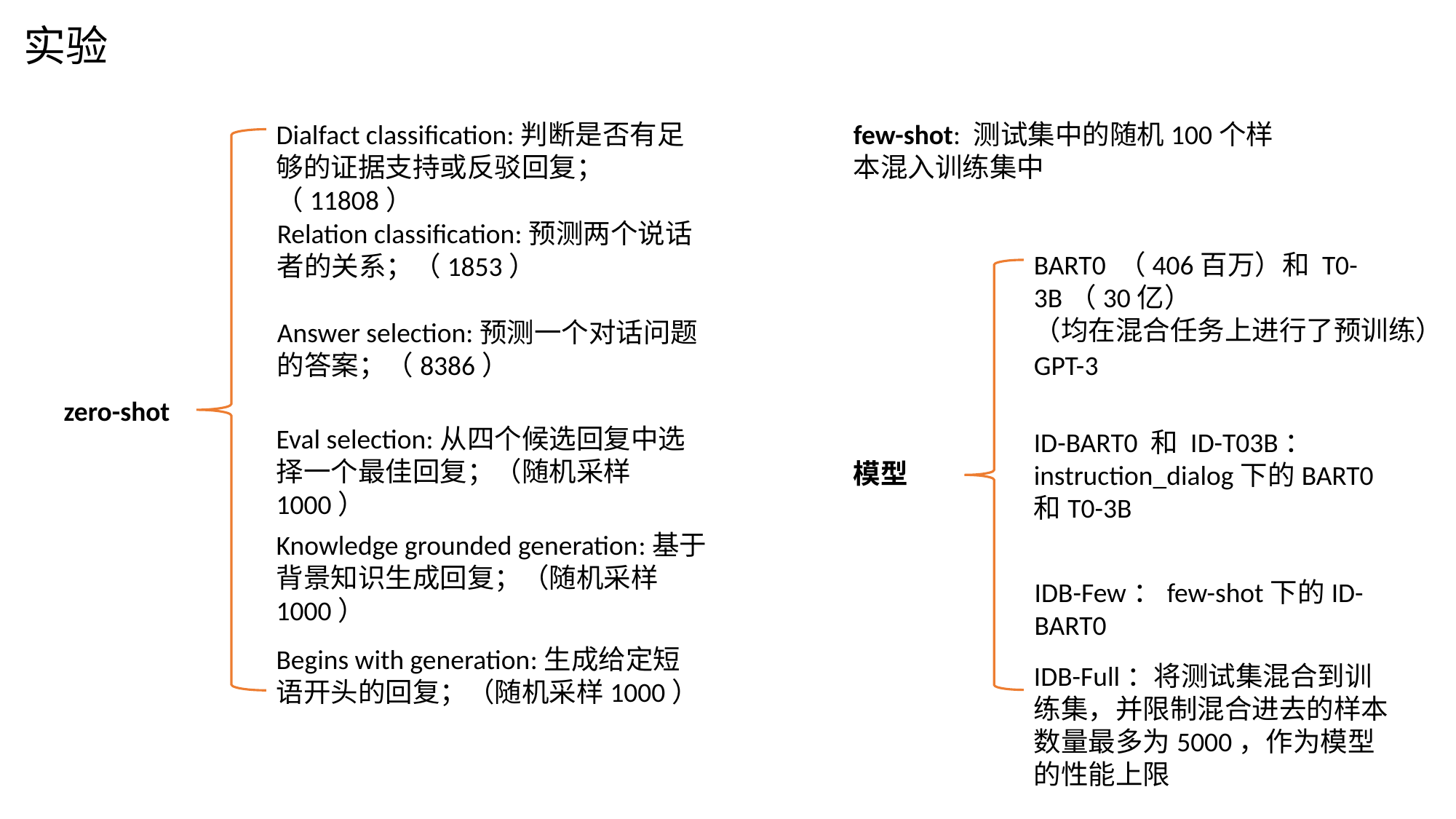

实验
Dialfact classification:判断是否有足够的证据支持或反驳回复；（11808）

Relation classification:预测两个说话者的关系；（1853）
Answer selection:预测一个对话问题的答案；（8386）
zero-shot
Eval selection:从四个候选回复中选择一个最佳回复；（随机采样1000）
Knowledge grounded generation:基于背景知识生成回复；（随机采样1000）

Begins with generation:生成给定短语开头的回复；（随机采样1000）

few-shot: 测试集中的随机100个样本混入训练集中
BART0 （406百万）和 T0-3B（30亿）
（均在混合任务上进行了预训练）

GPT-3
ID-BART0 和 ID-T03B：
instruction_dialog下的BART0和T0-3B
模型
IDB-Few：few-shot下的ID-BART0
IDB-Full：将测试集混合到训练集，并限制混合进去的样本数量最多为5000，作为模型的性能上限